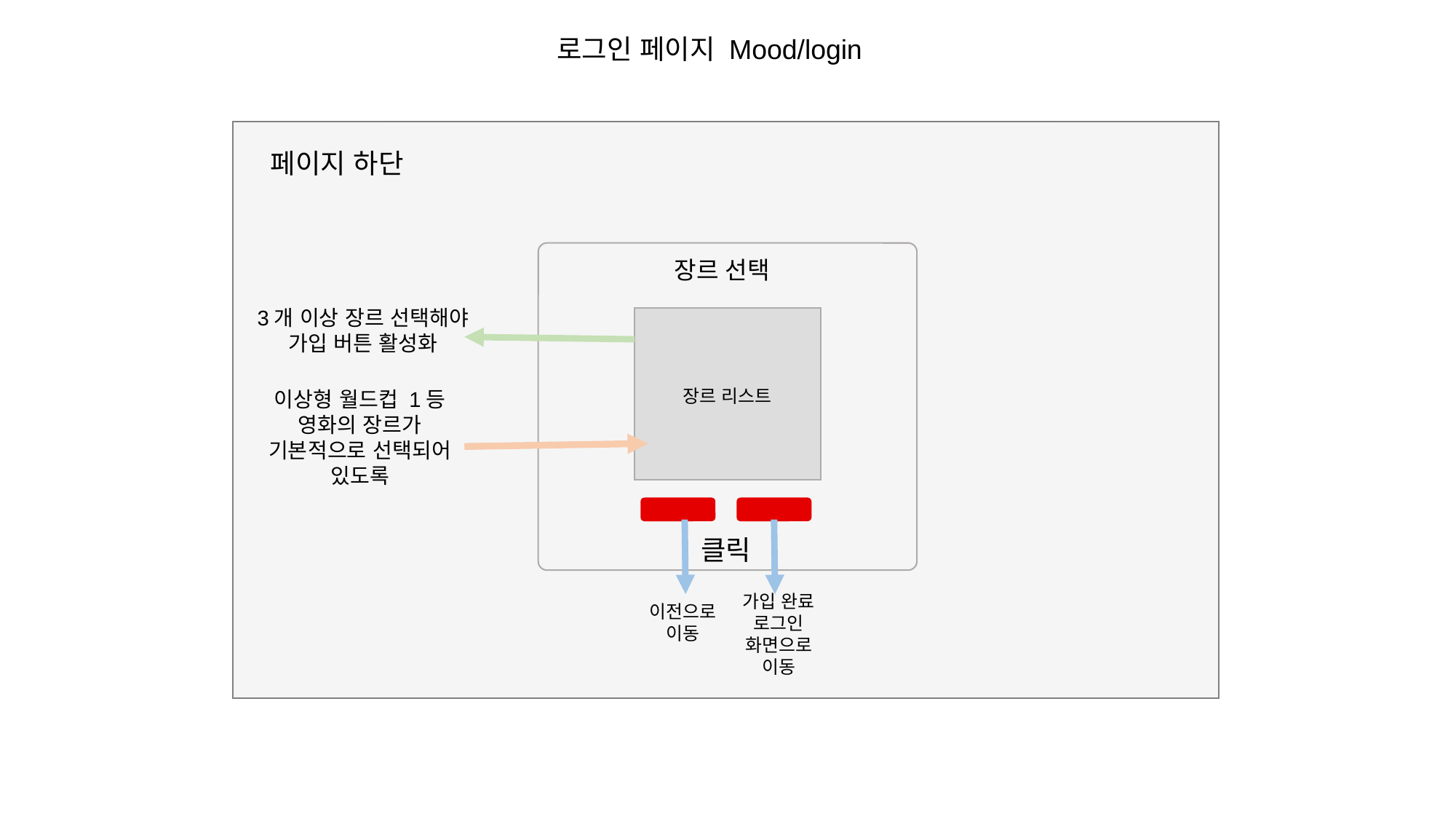

로그인 페이지 Mood/login

페이지 하단

장르 선택
3개 이상 장르 선택해야
가입 버튼 활성화

장르 리스트
이상형 월드컵 1등 영화의 장르가 기본적으로 선택되어 있도록

클릭
이전으로 이동
가입 완료
로그인 화면으로 이동